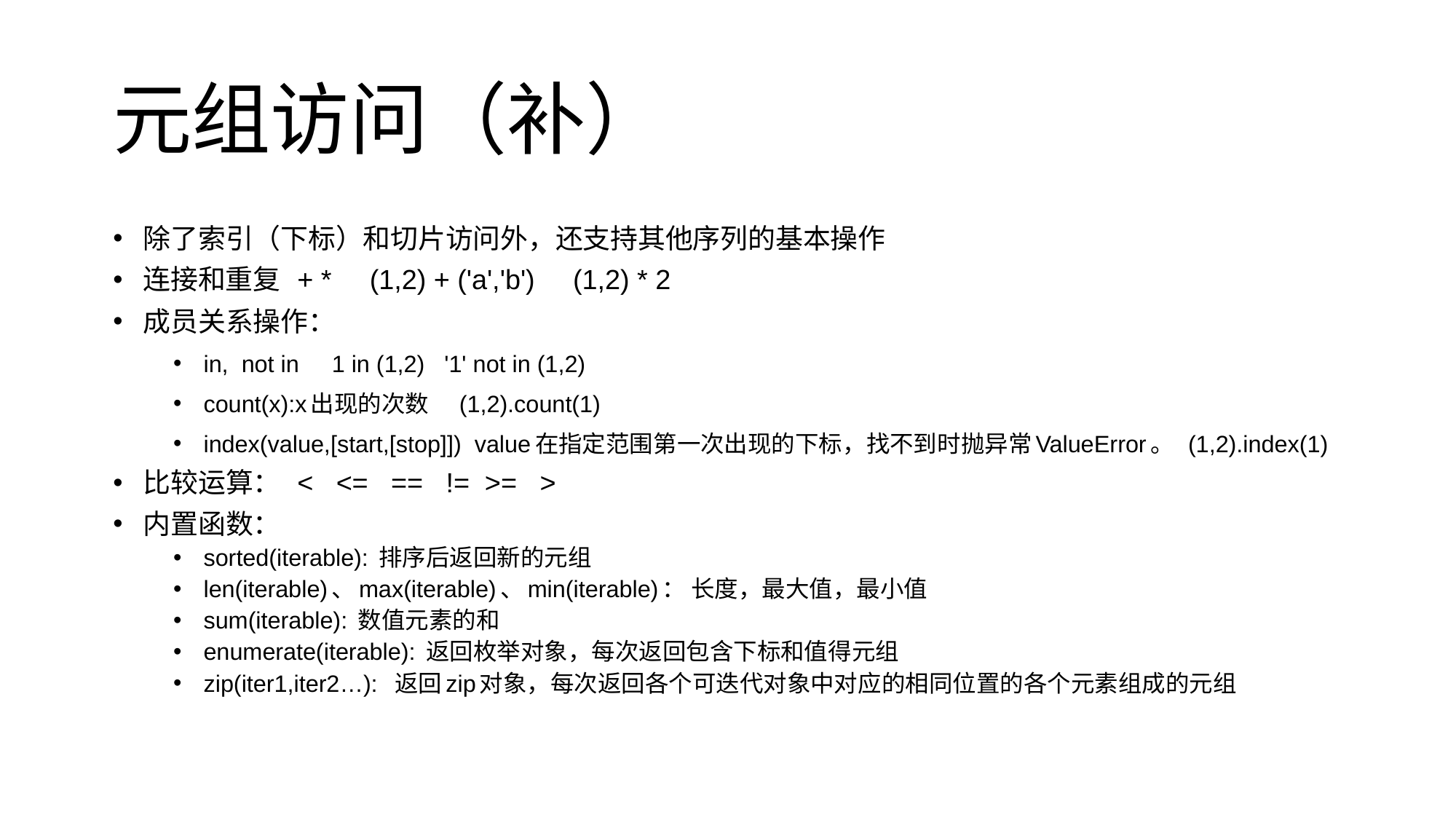

# 元组访问（补）
除了索引（下标）和切片访问外，还支持其他序列的基本操作
连接和重复  + *     (1,2) + ('a','b')     (1,2) * 2
成员关系操作：
in,  not in     1 in (1,2)   '1' not in (1,2)
count(x):x出现的次数     (1,2).count(1)
index(value,[start,[stop]])  value在指定范围第一次出现的下标，找不到时抛异常ValueError。  (1,2).index(1)
比较运算：  <   <=   ==   !=  >=   >
内置函数：
sorted(iterable): 排序后返回新的元组
len(iterable)、max(iterable)、min(iterable)： 长度，最大值，最小值
sum(iterable): 数值元素的和
enumerate(iterable): 返回枚举对象，每次返回包含下标和值得元组
zip(iter1,iter2…):  返回zip对象，每次返回各个可迭代对象中对应的相同位置的各个元素组成的元组